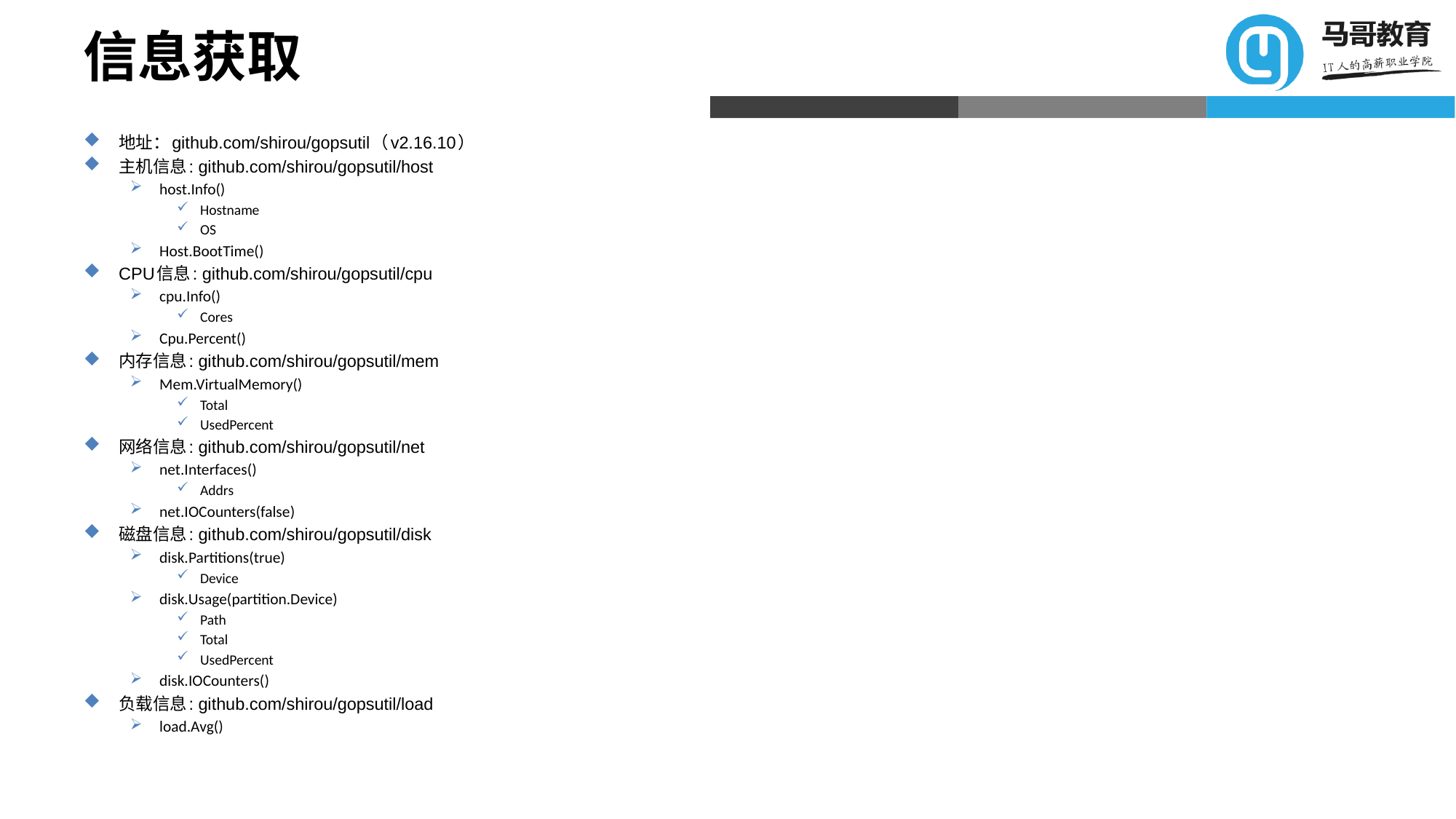

# 信息获取
地址：github.com/shirou/gopsutil（v2.16.10）
主机信息: github.com/shirou/gopsutil/host
host.Info()
Hostname
OS
Host.BootTime()
CPU信息: github.com/shirou/gopsutil/cpu
cpu.Info()
Cores
Cpu.Percent()
内存信息: github.com/shirou/gopsutil/mem
Mem.VirtualMemory()
Total
UsedPercent
网络信息: github.com/shirou/gopsutil/net
net.Interfaces()
Addrs
net.IOCounters(false)
磁盘信息: github.com/shirou/gopsutil/disk
disk.Partitions(true)
Device
disk.Usage(partition.Device)
Path
Total
UsedPercent
disk.IOCounters()
负载信息: github.com/shirou/gopsutil/load
load.Avg()